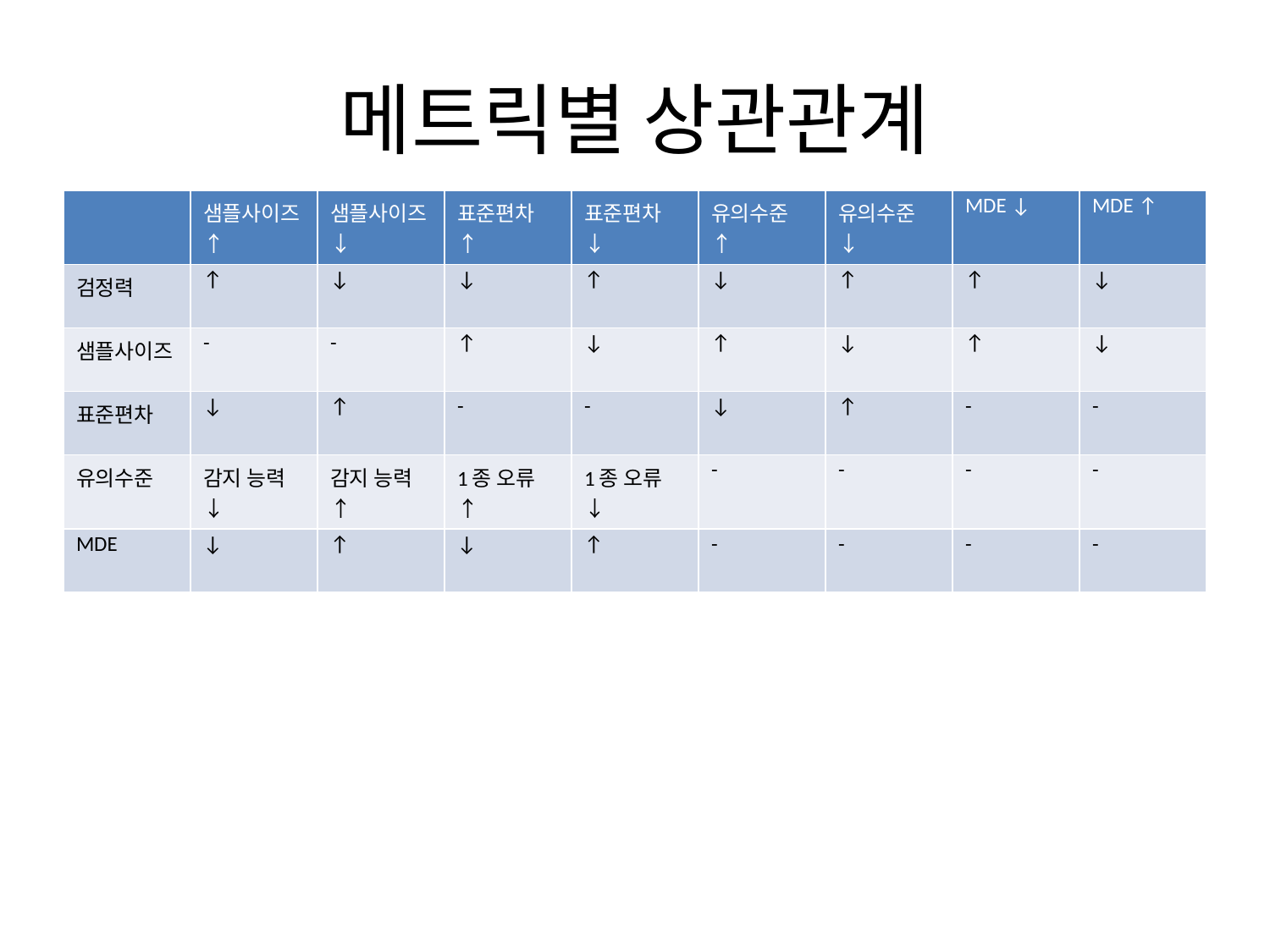

# 메트릭별 상관관계
|  | 샘플사이즈 ↑ | 샘플사이즈 ↓ | 표준편차 ↑ | 표준편차 ↓ | 유의수준 ↑ | 유의수준 ↓ | MDE ↓ | MDE ↑ |
| --- | --- | --- | --- | --- | --- | --- | --- | --- |
| 검정력 | ↑ | ↓ | ↓ | ↑ | ↓ | ↑ | ↑ | ↓ |
| 샘플사이즈 | - | - | ↑ | ↓ | ↑ | ↓ | ↑ | ↓ |
| 표준편차 | ↓ | ↑ | - | - | ↓ | ↑ | - | - |
| 유의수준 | 감지 능력 ↓ | 감지 능력 ↑ | 1종 오류 ↑ | 1종 오류 ↓ | - | - | - | - |
| MDE | ↓ | ↑ | ↓ | ↑ | - | - | - | - |